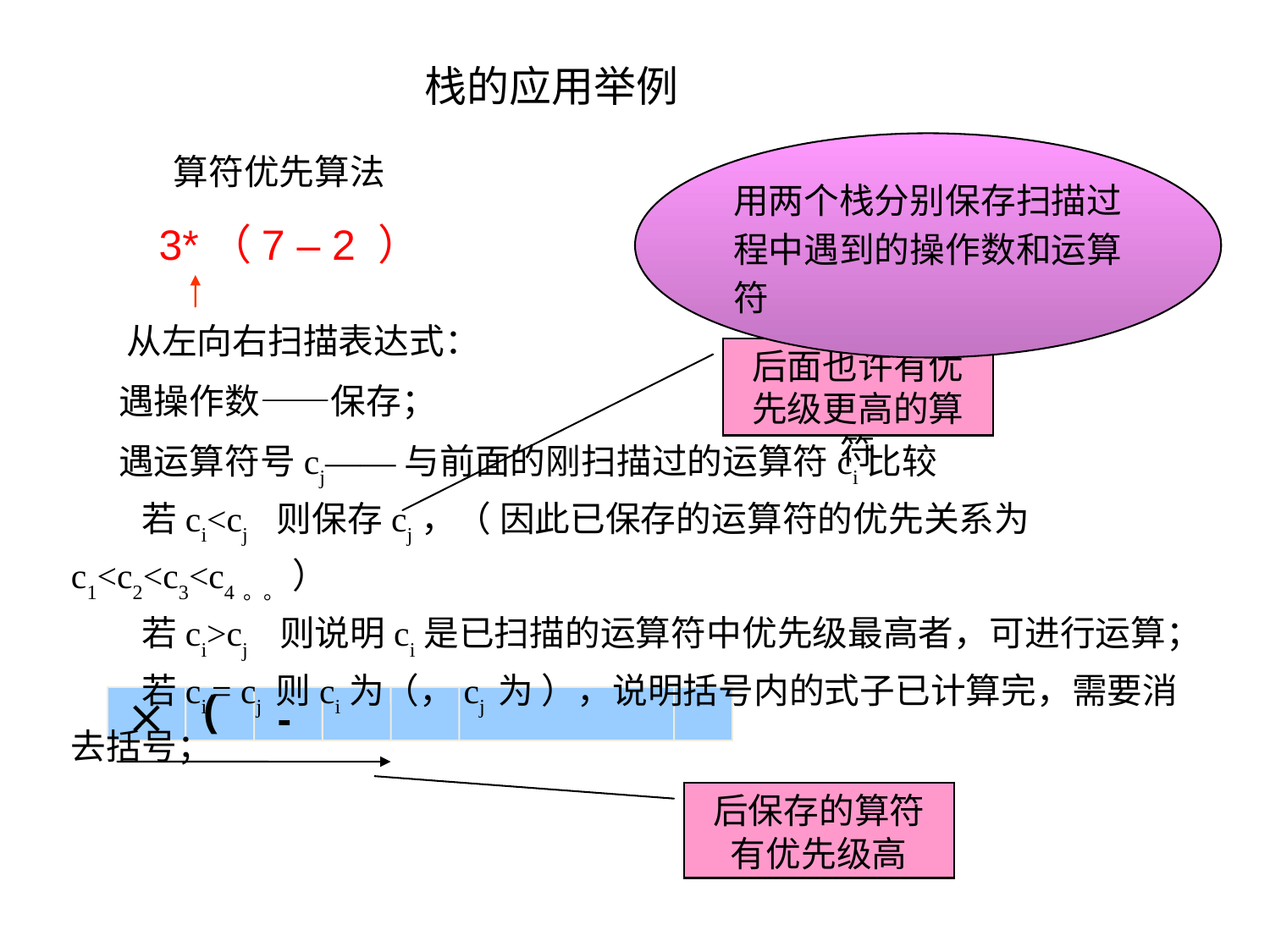

# 栈的应用举例
用两个栈分别保存扫描过程中遇到的操作数和运算符
  算符优先算法
3*（7 – 2 ）

      从左向右扫描表达式：
     遇操作数——保存；
     遇运算符号cj——与前面的刚扫描过的运算符ci比较
         若ci<cj    则保存cj，（ 因此已保存的运算符的优先关系为  c1<c2<c3<c4。。 ）
         若ci>cj   则说明ci是已扫描的运算符中优先级最高者，可进行运算；
         若ci = cj 则ci为（，cj 为 ），说明括号内的式子已计算完，需要消去括号；
后面也许有优先级更高的算符
(
×
-

后保存的算符有优先级高